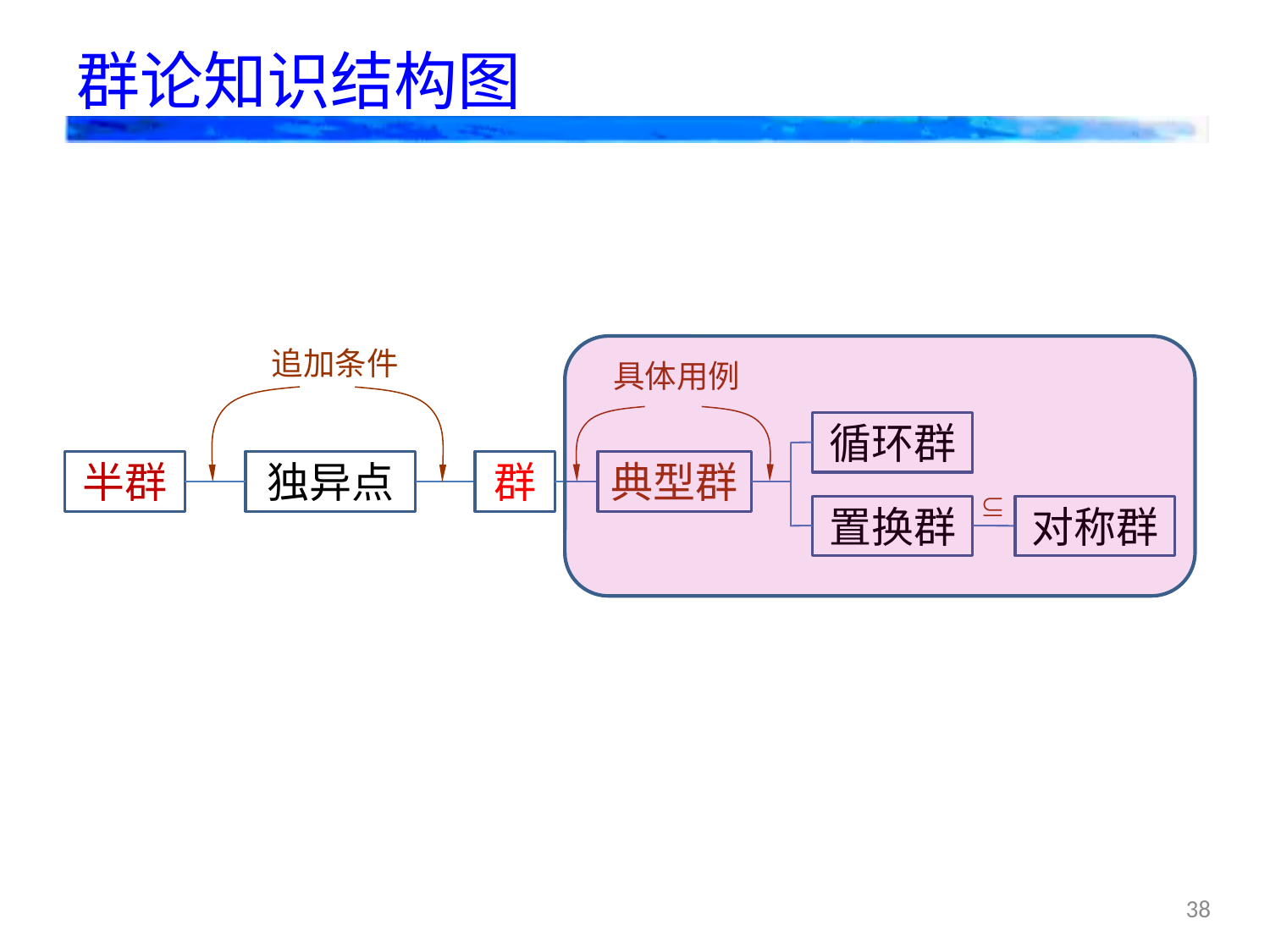

# 群论知识结构图
追加条件

具体用例

循环群
典型群
置换群
半群
独异点
群
⊆
对称群
38